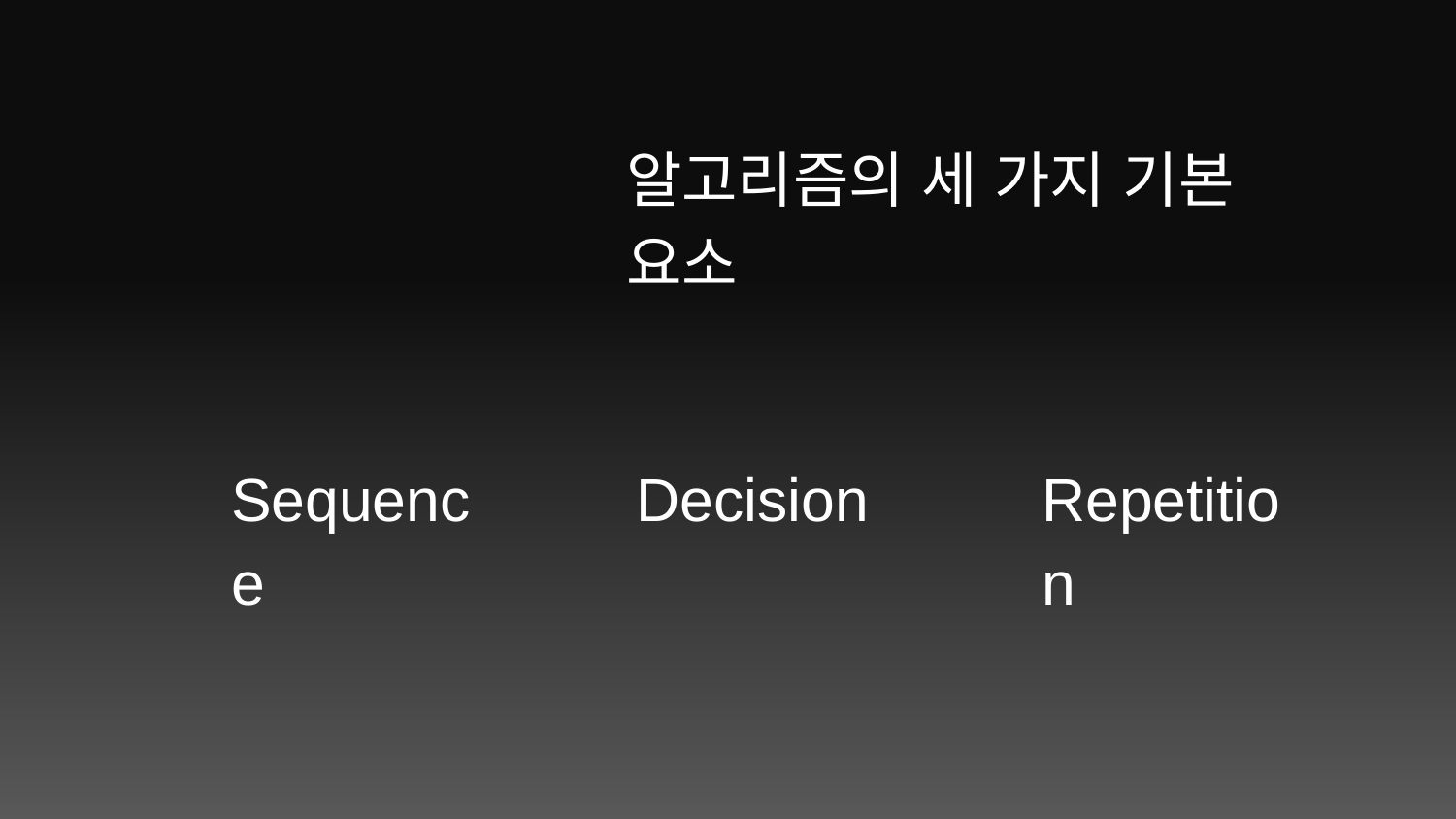

알고리즘의 세 가지 기본 요소
Sequence
Decision
Repetition